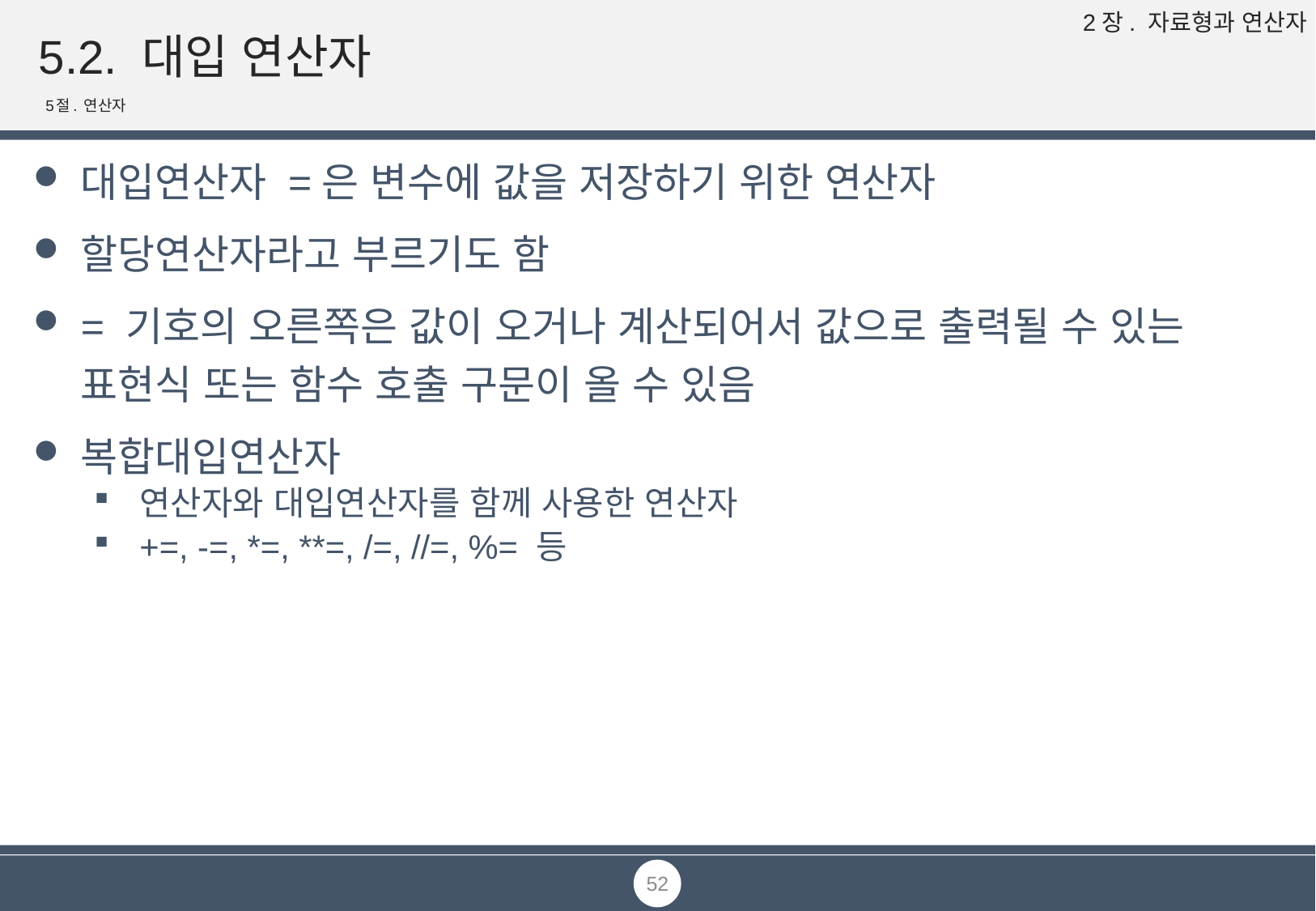

# 5.2. 대입 연산자
5절. 연산자
대입연산자 =은 변수에 값을 저장하기 위한 연산자
할당연산자라고 부르기도 함
= 기호의 오른쪽은 값이 오거나 계산되어서 값으로 출력될 수 있는 표현식 또는 함수 호출 구문이 올 수 있음
복합대입연산자
연산자와 대입연산자를 함께 사용한 연산자
+=, -=, *=, **=, /=, //=, %= 등

52